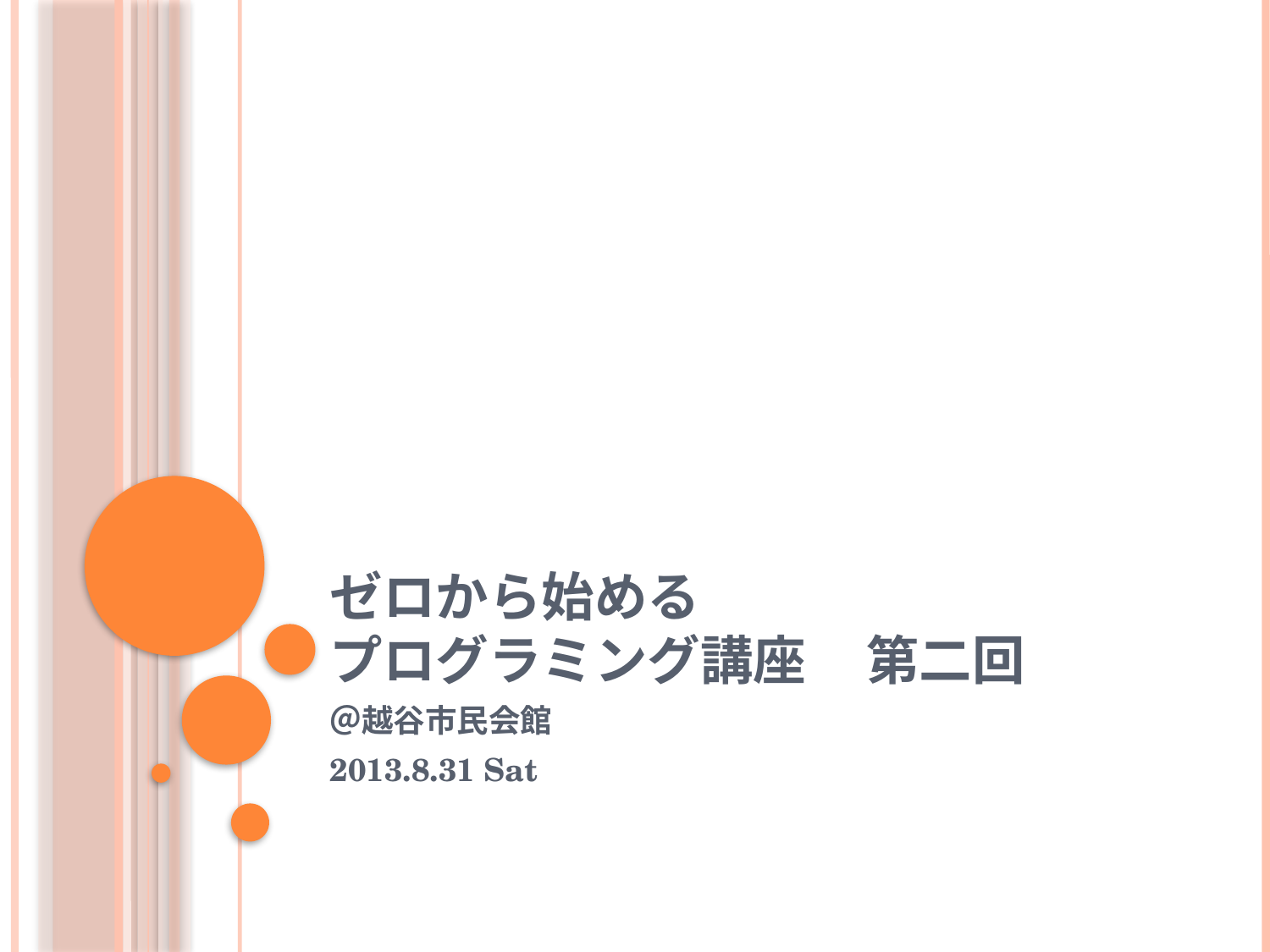

# ゼロから始める プログラミング講座     第二回
＠越谷市民会館
2013.8.31 Sat